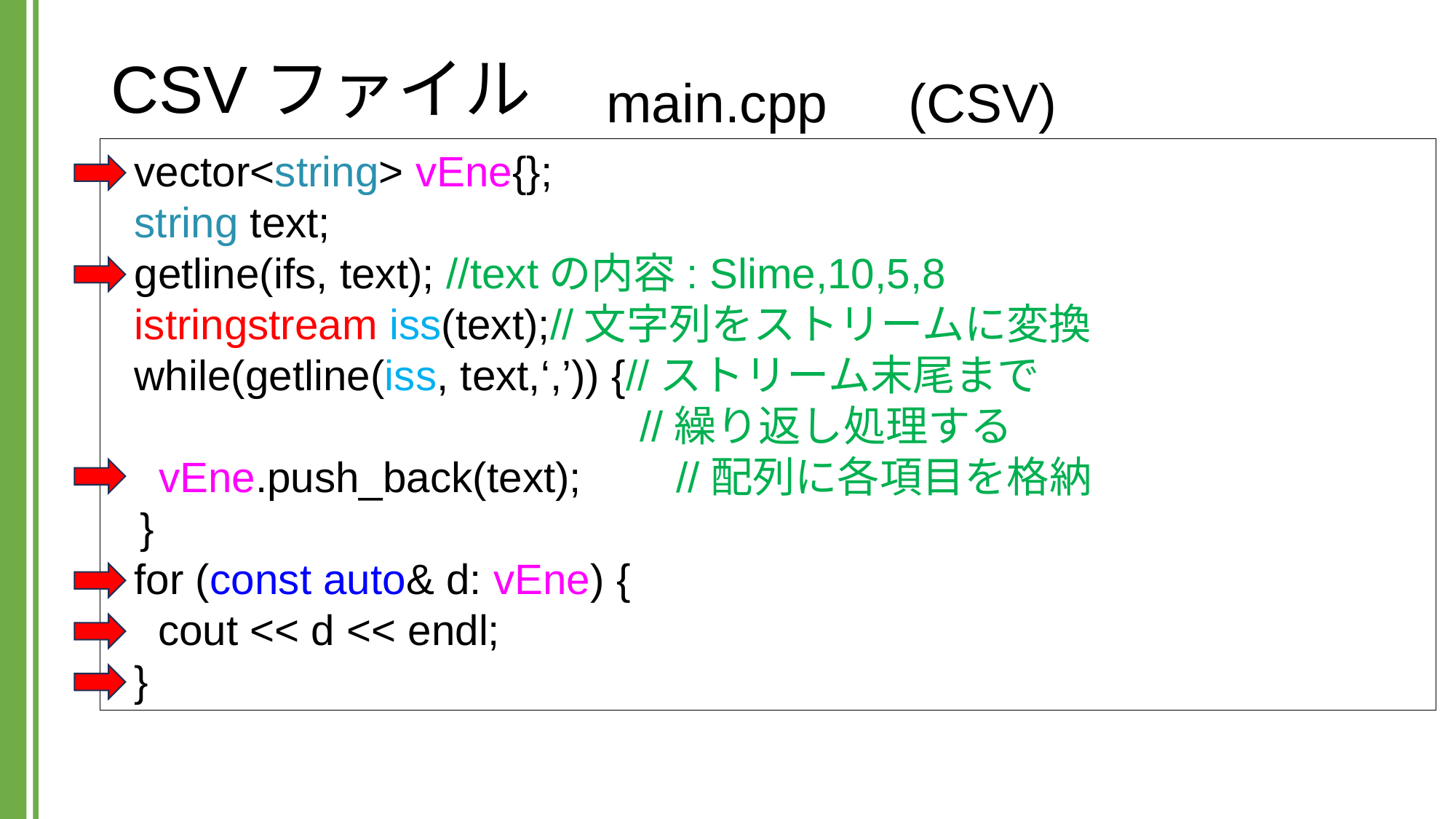

# CSVファイル
                　　　　　main.cpp　(CSV)

  vector<string> vEne{};
  string text;
  getline(ifs, text); //textの内容: Slime,10,5,8
  istringstream iss(text);//文字列をストリームに変換
  while(getline(iss, text,‘,’)) {//ストリーム末尾まで
    cout << text << endl;        //繰り返し処理する
    vEne.push_back(text);        //配列に各項目を格納
  }
  for (const auto& d: vEne) {
    cout << d << endl;
  }